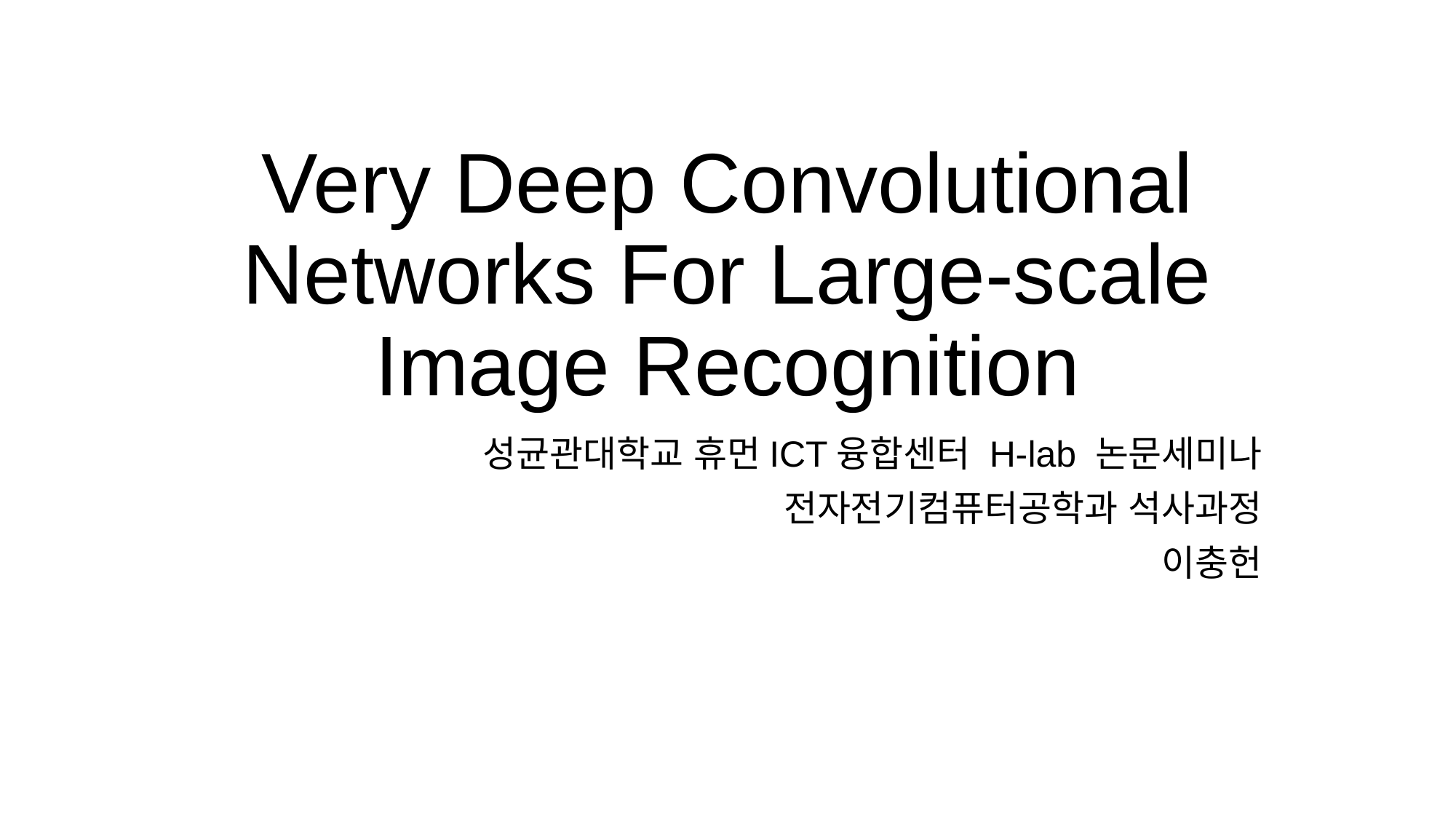

# Very Deep Convolutional Networks For Large-scale Image Recognition
성균관대학교 휴먼ICT융합센터 H-lab 논문세미나
전자전기컴퓨터공학과 석사과정
이충헌